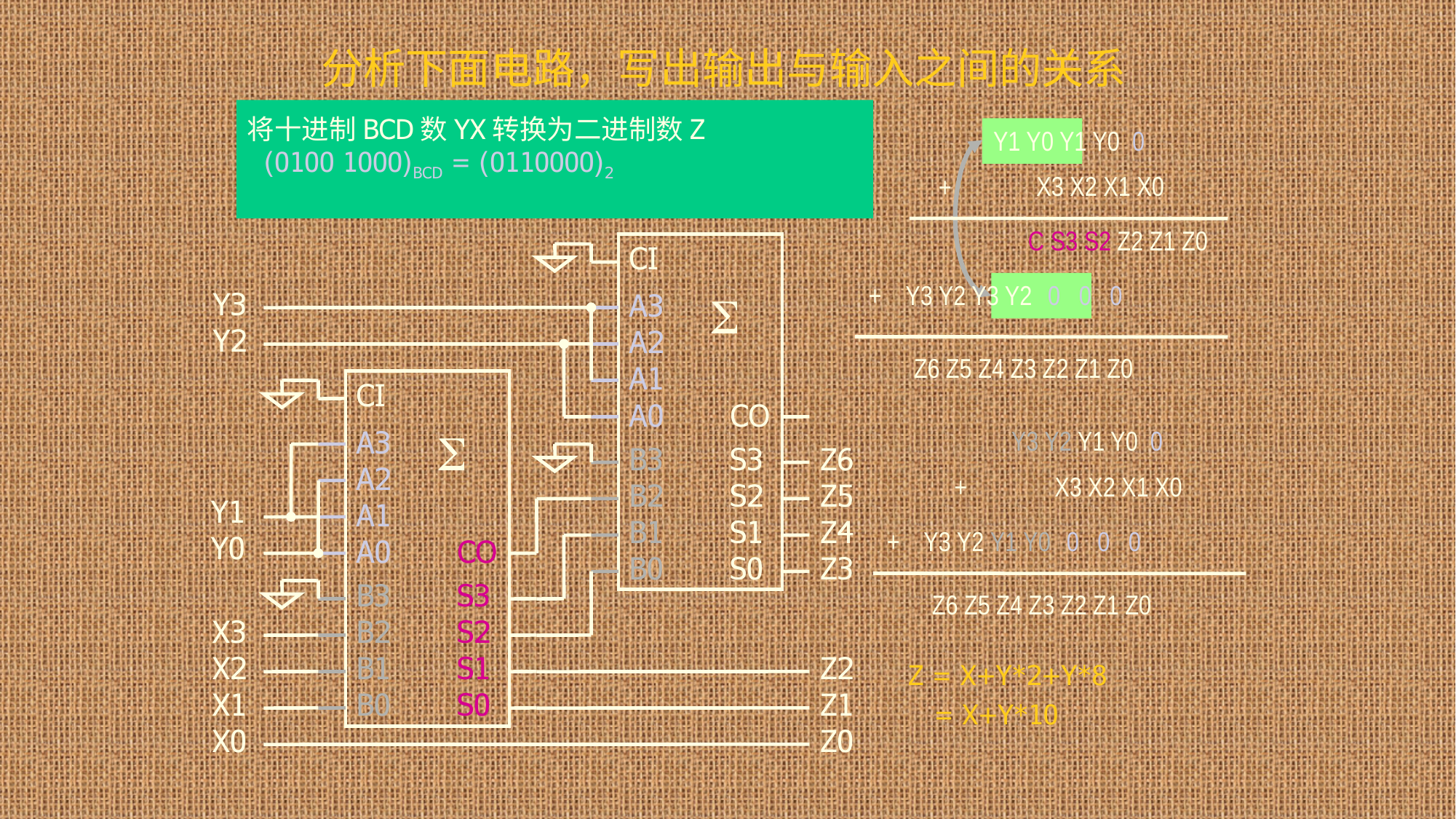

分析下面电路，写出输出与输入之间的关系
将十进制BCD数YX转换为二进制数Z
  (0100 1000)BCD = (0110000)2
已知：输出为二进制数，
   X3~0 和 Y3~0 为十进制数的BCD码

Y1 Y0 Y1 Y0  0
X3 X2 X1 X0
+

C S3 S2 Z2 Z1 Z0
CI
A3
A2
A1
A0       CO
B3       S3
B2       S2
B1       S1
B0       S0

Σ

Y3
Y2

CI
A3
A2
A1
A0       CO
B3       S3
B2       S2
B1       S1
B0       S0

Σ

Z6
Z5
Z4
Z3

Y1
Y0

X3
X2
X1
X0

Z2
Z1
Z0

+
Y3 Y2 Y3 Y2   0   0   0

Z6 Z5 Z4 Z3 Z2 Z1 Z0
Y3 Y2 Y1 Y0  0
X3 X2 X1 X0
+
+
Y3 Y2 Y1 Y0   0   0   0

Z6 Z5 Z4 Z3 Z2 Z1 Z0
Z = X+Y*2+Y*8
   = X+Y*10
10